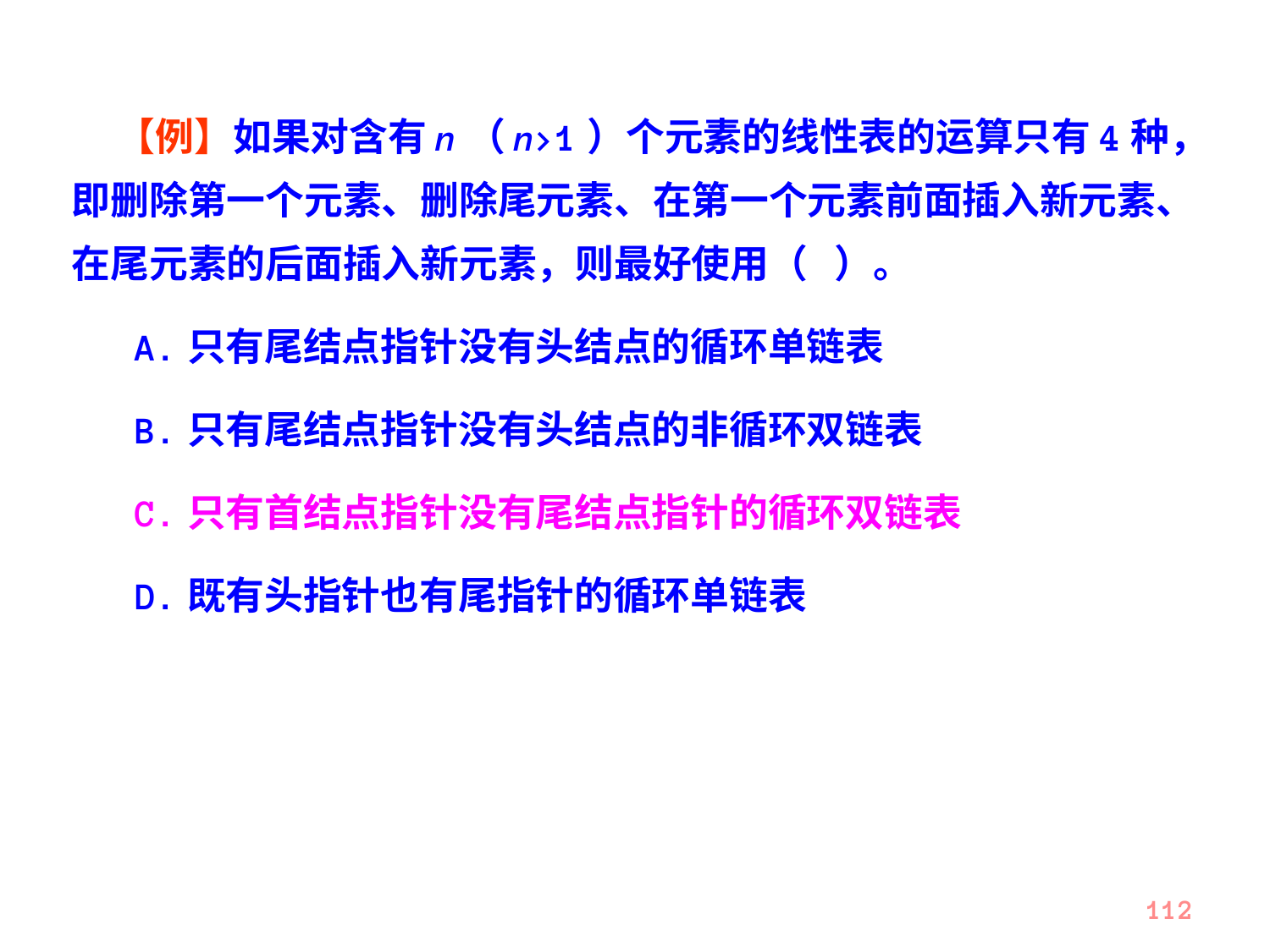

【例】如果对含有n（n>1）个元素的线性表的运算只有4种，即删除第一个元素、删除尾元素、在第一个元素前面插入新元素、在尾元素的后面插入新元素，则最好使用（   ）。
   A.只有尾结点指针没有头结点的循环单链表
   B.只有尾结点指针没有头结点的非循环双链表
   C.只有首结点指针没有尾结点指针的循环双链表
   D.既有头指针也有尾指针的循环单链表
112